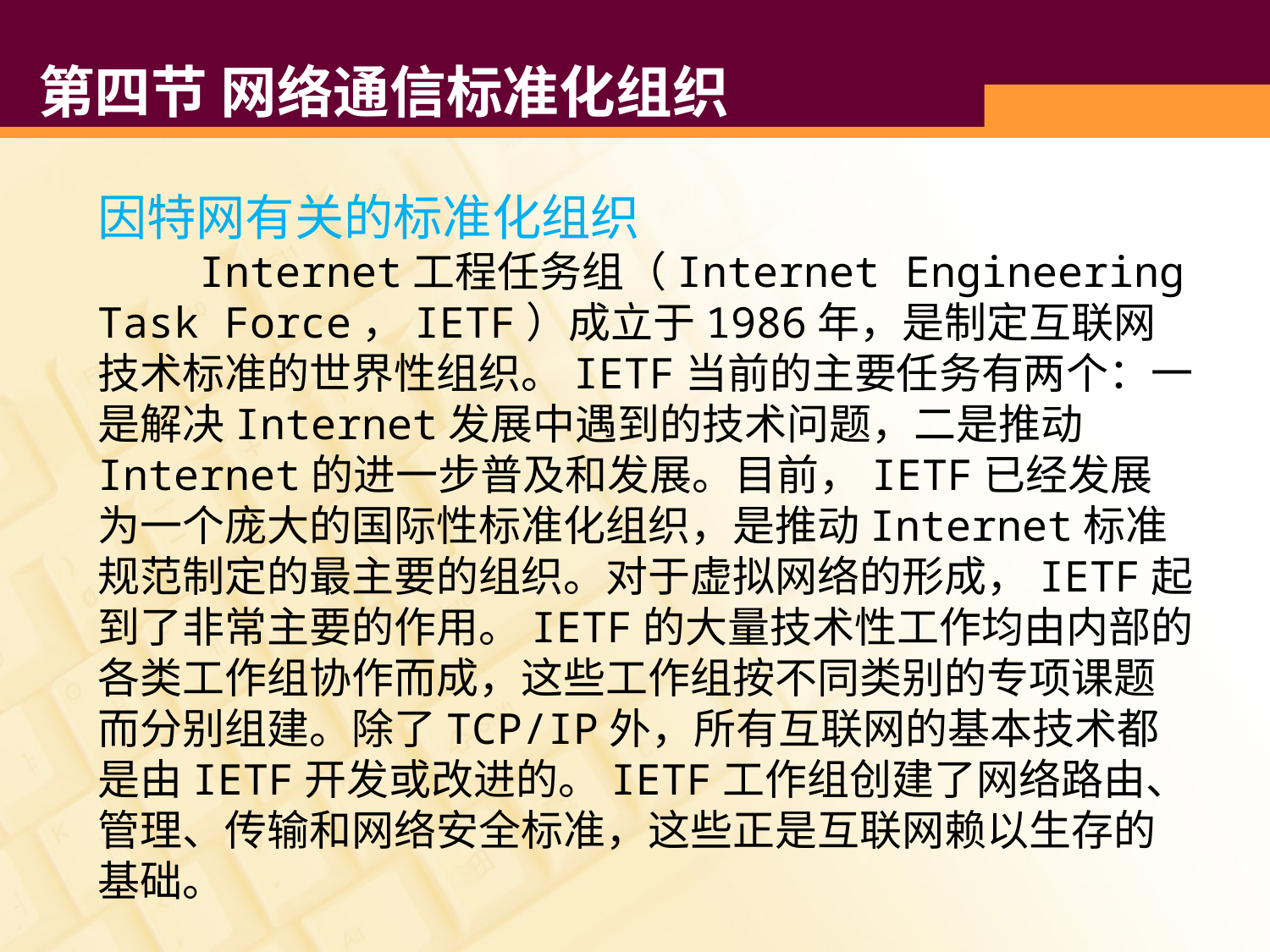

# 第四节 网络通信标准化组织
因特网有关的标准化组织
    Internet工程任务组（Internet Engineering Task Force，IETF）成立于1986年，是制定互联网技术标准的世界性组织。IETF当前的主要任务有两个：一是解决Internet发展中遇到的技术问题，二是推动Internet的进一步普及和发展。目前，IETF已经发展为一个庞大的国际性标准化组织，是推动Internet标准规范制定的最主要的组织。对于虚拟网络的形成，IETF起到了非常主要的作用。IETF的大量技术性工作均由内部的各类工作组协作而成，这些工作组按不同类别的专项课题而分别组建。除了TCP/IP外，所有互联网的基本技术都是由IETF开发或改进的。IETF工作组创建了网络路由、管理、传输和网络安全标准，这些正是互联网赖以生存的基础。